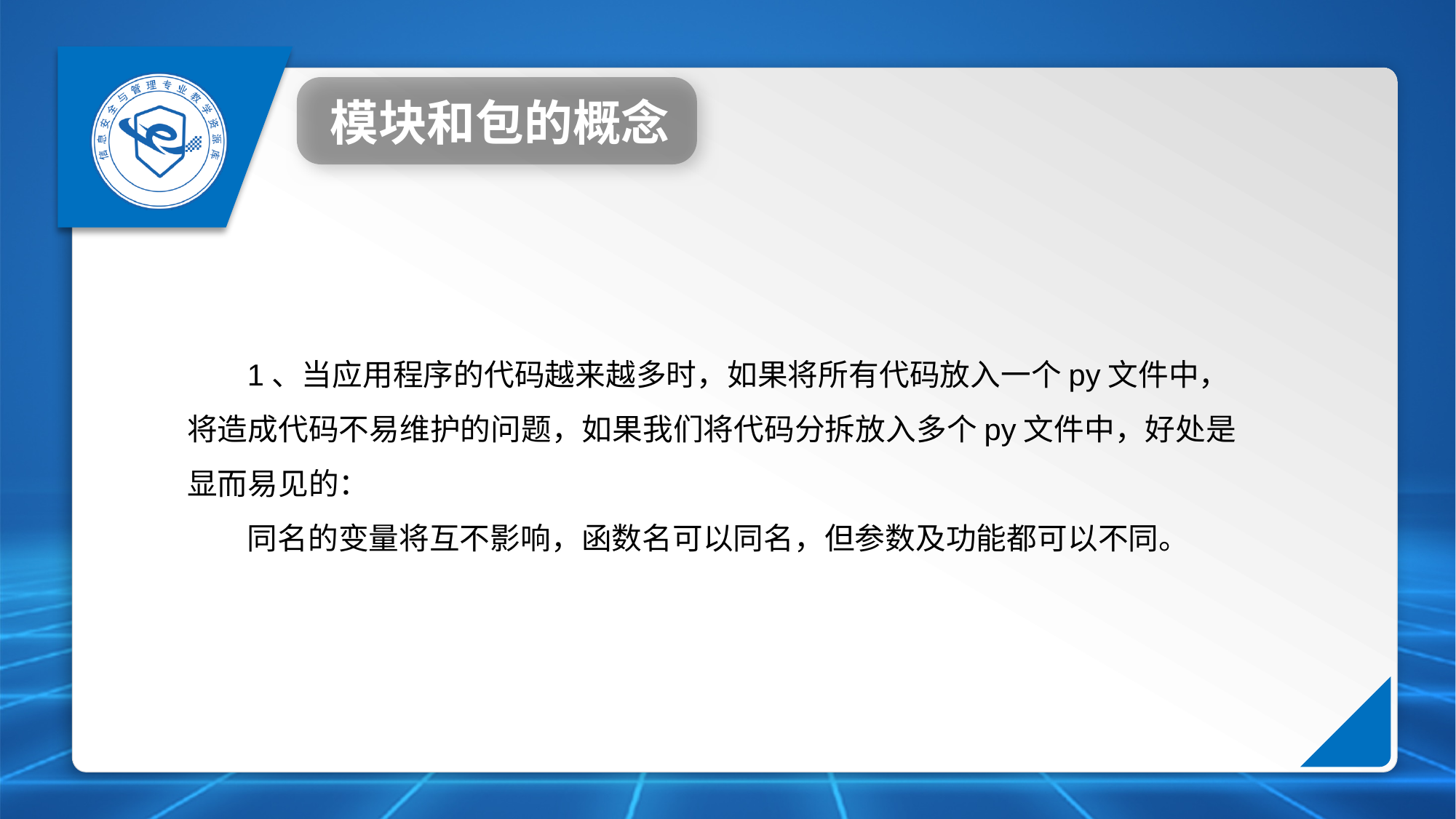

模块和包的概念
1、当应用程序的代码越来越多时，如果将所有代码放入一个py文件中，将造成代码不易维护的问题，如果我们将代码分拆放入多个py文件中，好处是显而易见的：
同名的变量将互不影响，函数名可以同名，但参数及功能都可以不同。